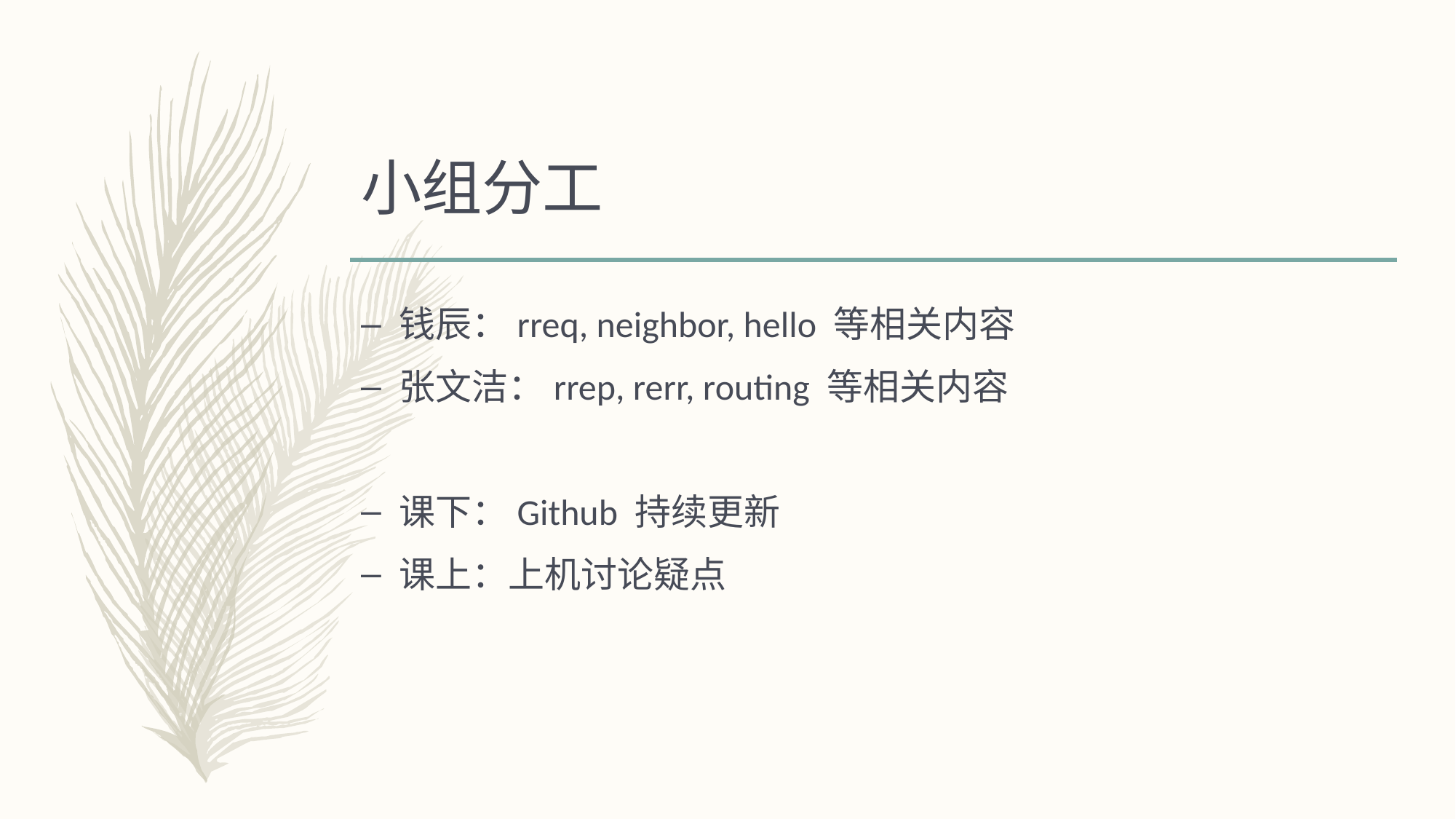

# 小组分工
钱辰：rreq, neighbor, hello 等相关内容
张文洁：rrep, rerr, routing 等相关内容

课下：Github 持续更新
课上：上机讨论疑点